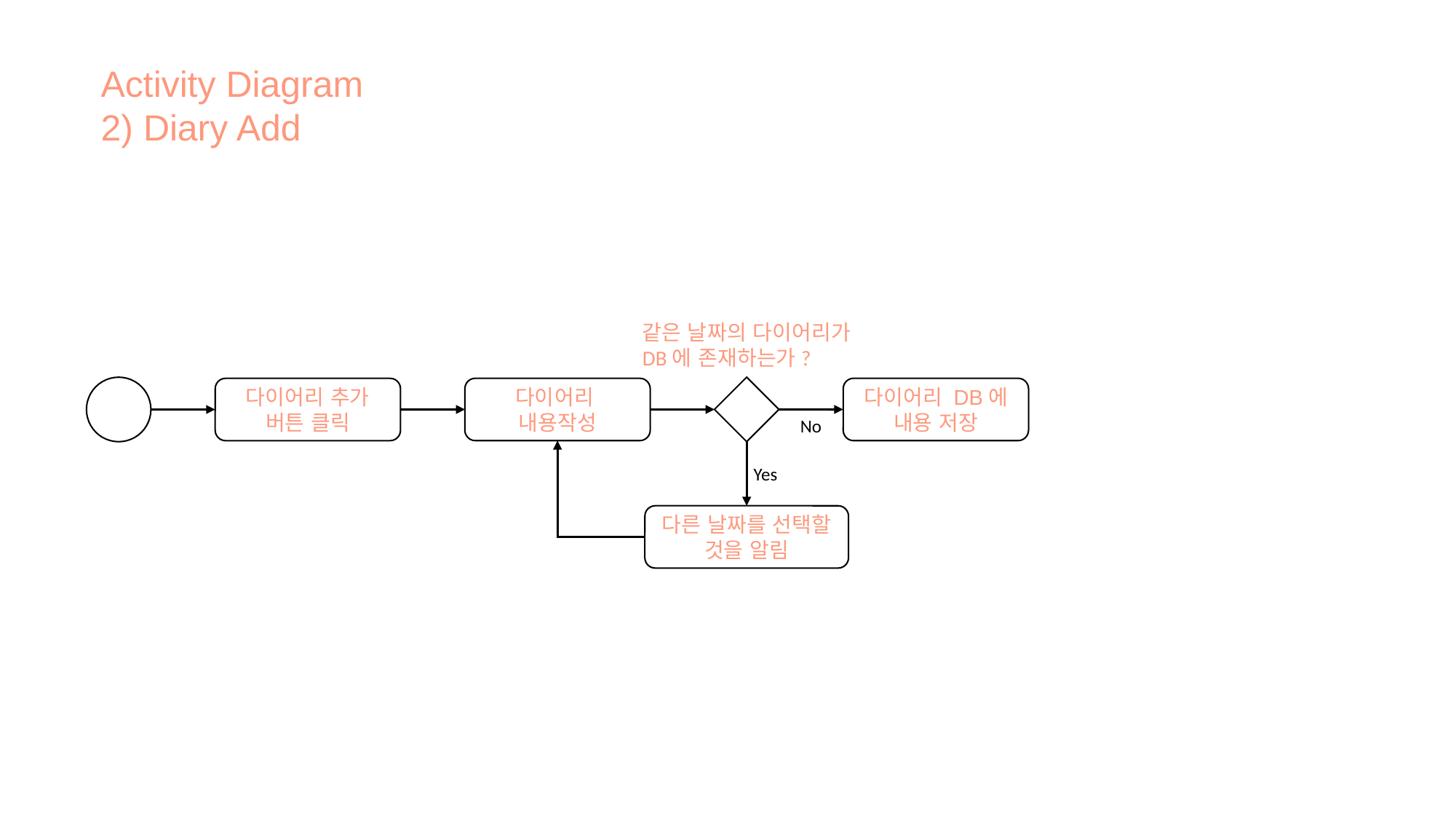

Activity Diagram
2) Diary Add
같은 날짜의 다이어리가
DB에 존재하는가?

다이어리
내용작성
다이어리 DB에 내용 저장
다이어리 추가 버튼 클릭
No
Yes
다른 날짜를 선택할 것을 알림